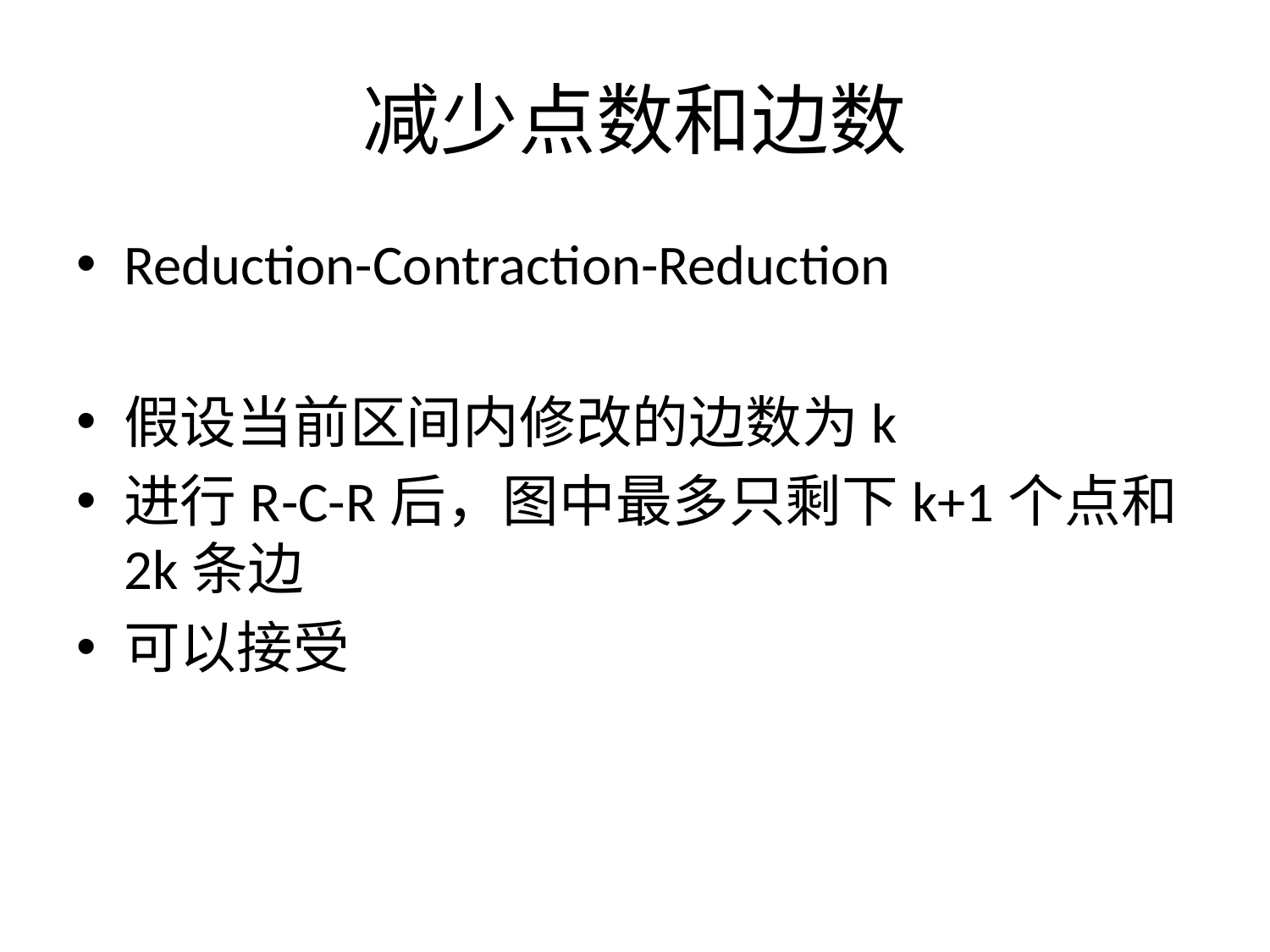

# 减少点数和边数
Reduction-Contraction-Reduction

假设当前区间内修改的边数为k
进行R-C-R后，图中最多只剩下k+1个点和2k条边
可以接受